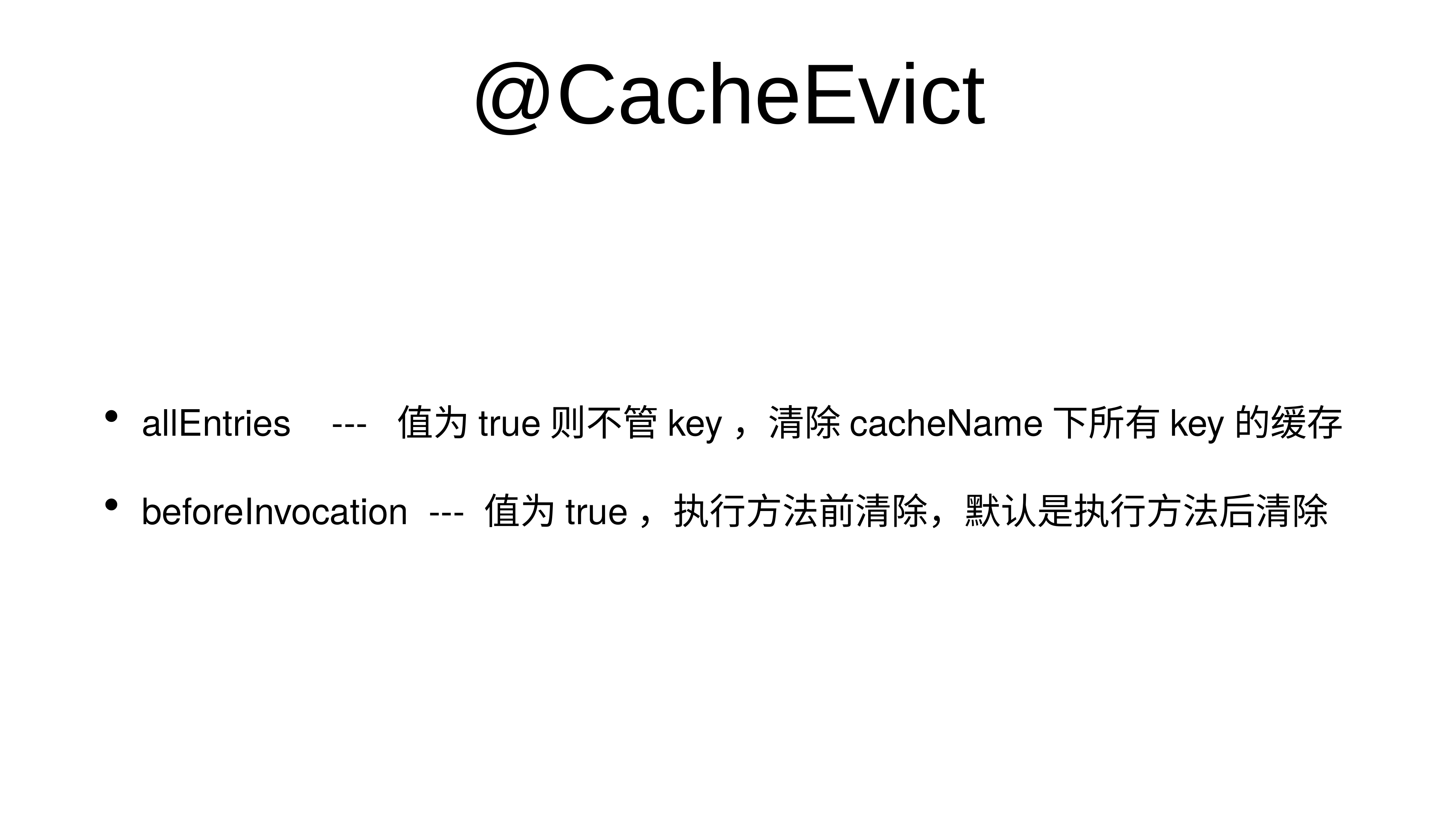

# @CacheEvict
allEntries    ---  值为true则不管key，清除cacheName下所有key的缓存
beforeInvocation  --- 值为true，执行方法前清除，默认是执行方法后清除